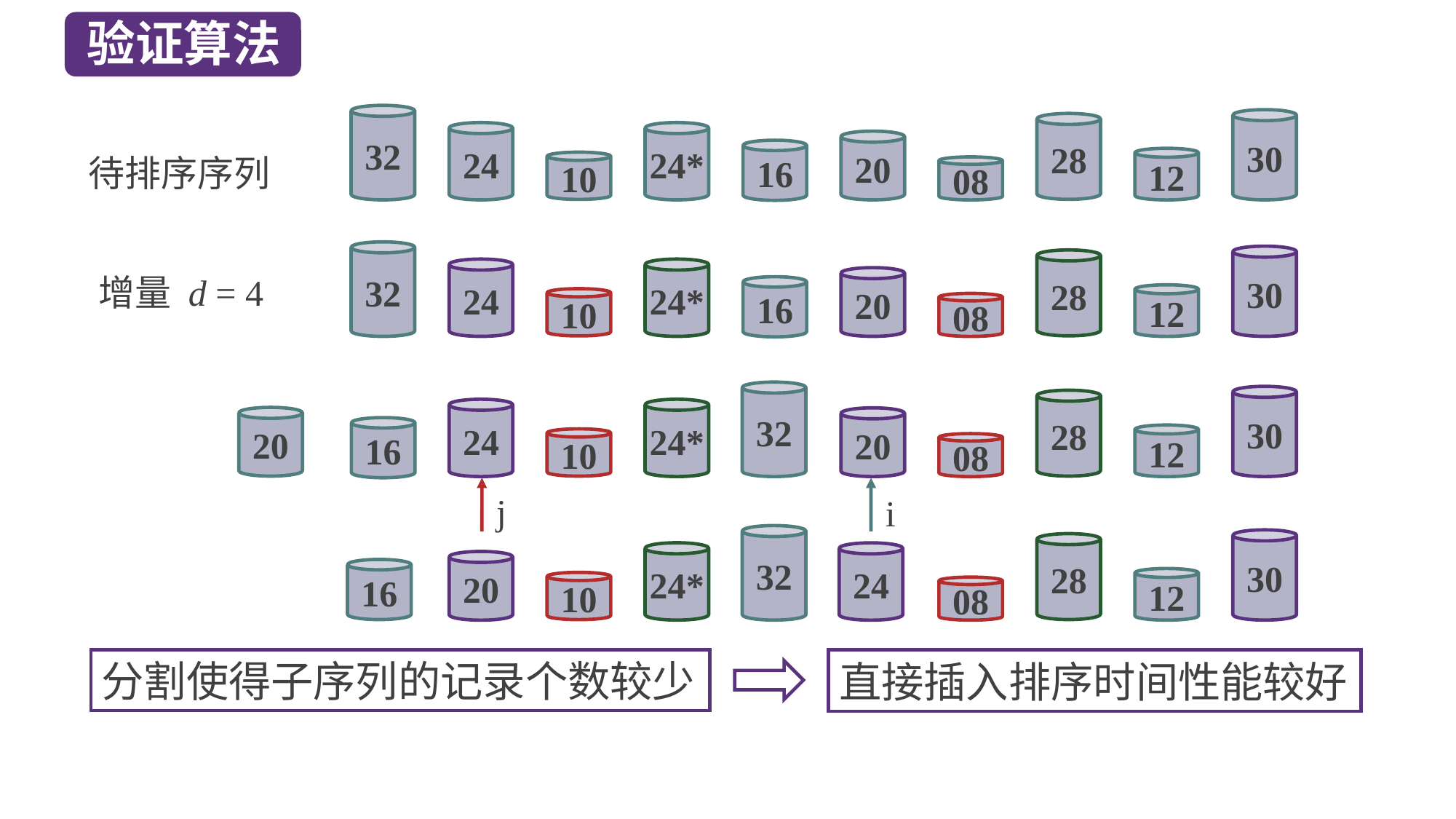

验证算法

32
16
12
30
24
20
28
24*
待排序序列
10
08
32
30
28
24
24*
增量 d = 4
20
16
12
10
08
32
30
28
24
24*
20
20
16
12
10
08

j

i
32
30
28
24*
24
20
16
12
10
08
分割使得子序列的记录个数较少
直接插入排序时间性能较好